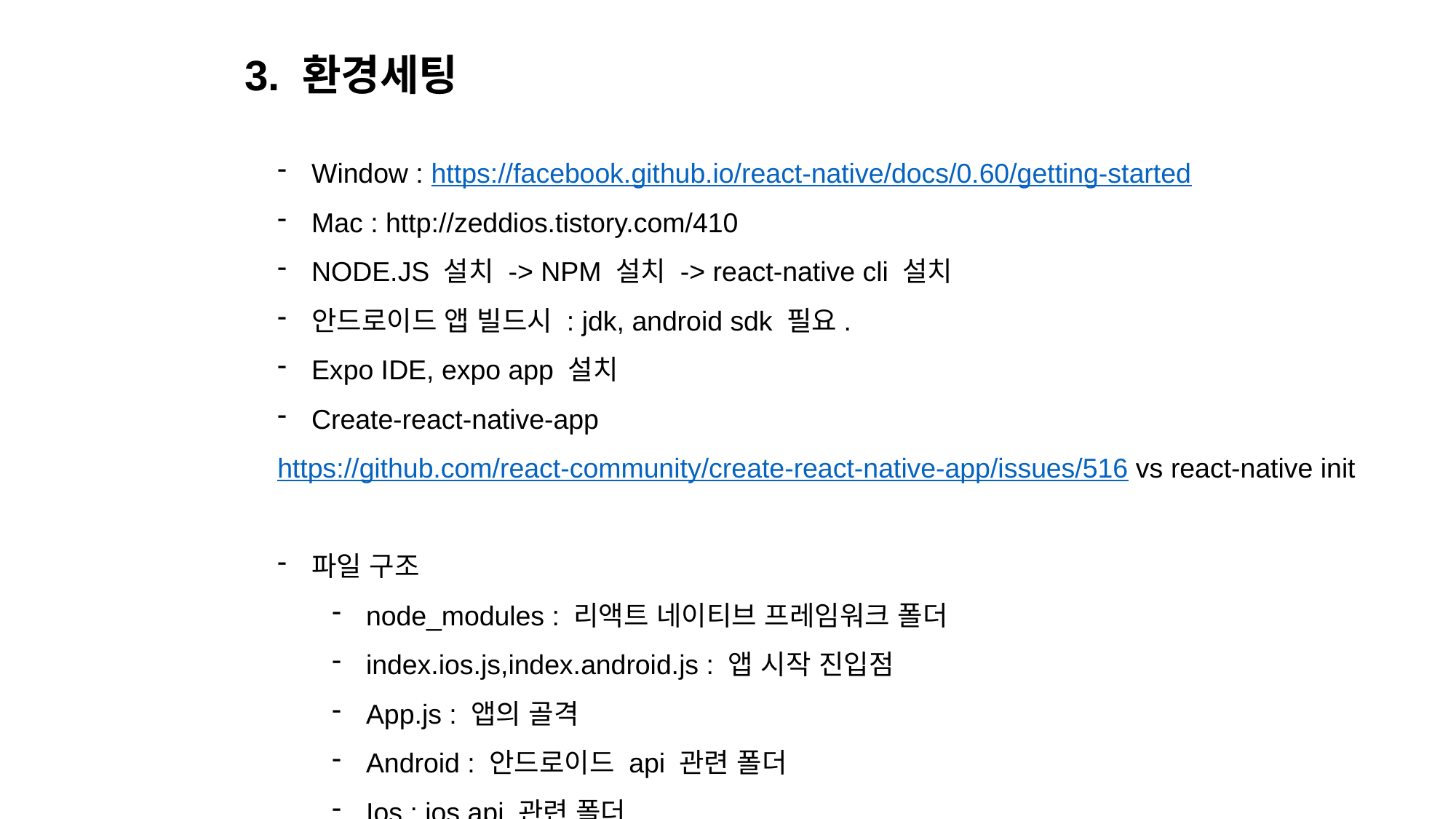

3. 환경세팅
Window : https://facebook.github.io/react-native/docs/0.60/getting-started
Mac : http://zeddios.tistory.com/410
NODE.JS 설치 -> NPM 설치 -> react-native cli 설치
안드로이드 앱 빌드시 : jdk, android sdk 필요.
Expo IDE, expo app 설치
Create-react-native-app
https://github.com/react-community/create-react-native-app/issues/516 vs react-native init

파일 구조
node_modules : 리액트 네이티브 프레임워크 폴더
index.ios.js,index.android.js : 앱 시작 진입점
App.js : 앱의 골격
Android : 안드로이드 api 관련 폴더
Ios : ios api 관련 폴더
Package.json : 의존성 패키지